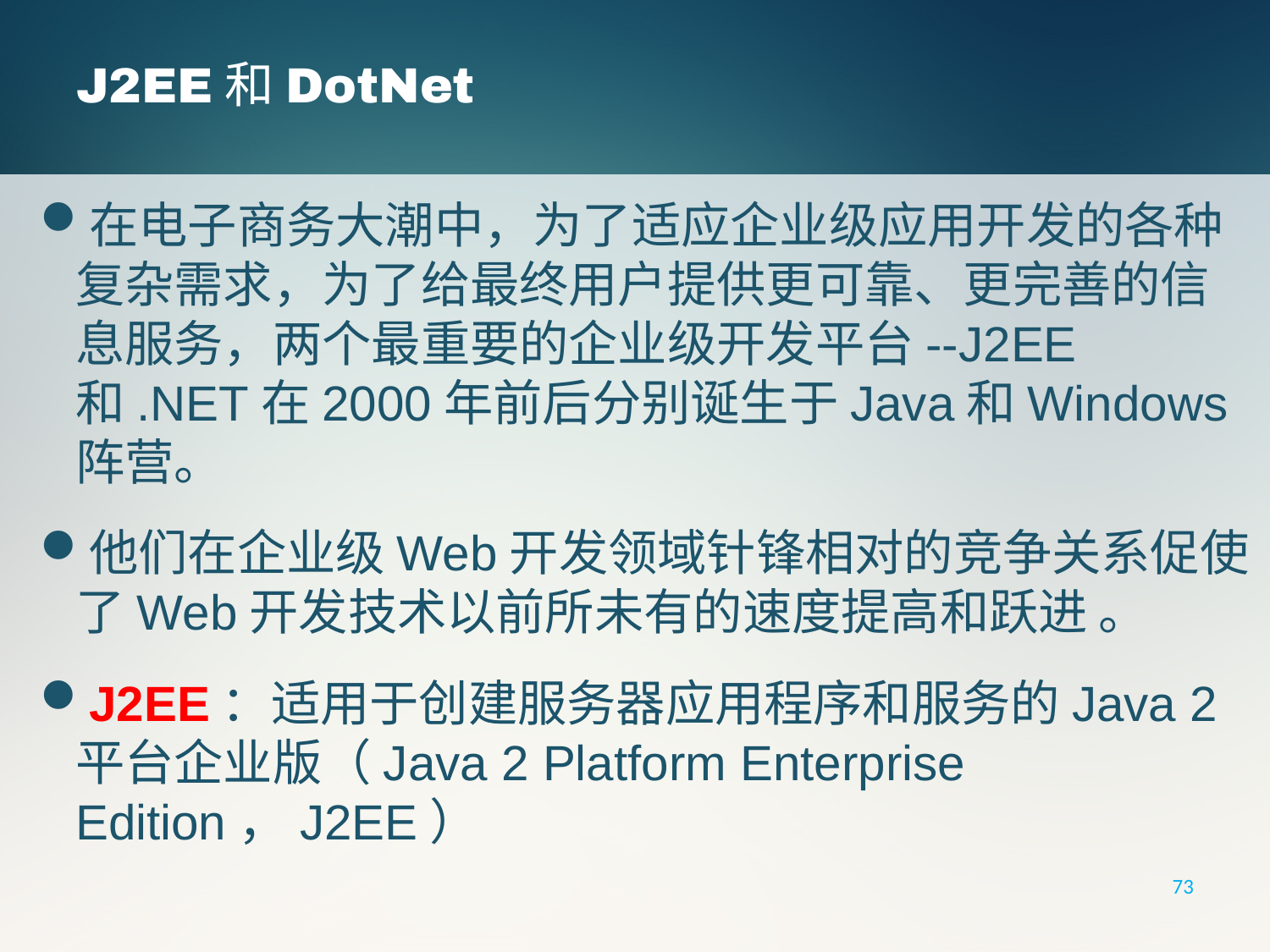

# J2EE和DotNet
在电子商务大潮中，为了适应企业级应用开发的各种复杂需求，为了给最终用户提供更可靠、更完善的信息服务，两个最重要的企业级开发平台--J2EE和.NET在2000年前后分别诞生于Java和Windows阵营。
他们在企业级Web开发领域针锋相对的竞争关系促使了Web开发技术以前所未有的速度提高和跃进 。
J2EE：适用于创建服务器应用程序和服务的Java 2平台企业版（Java 2 Platform Enterprise Edition，J2EE）
73